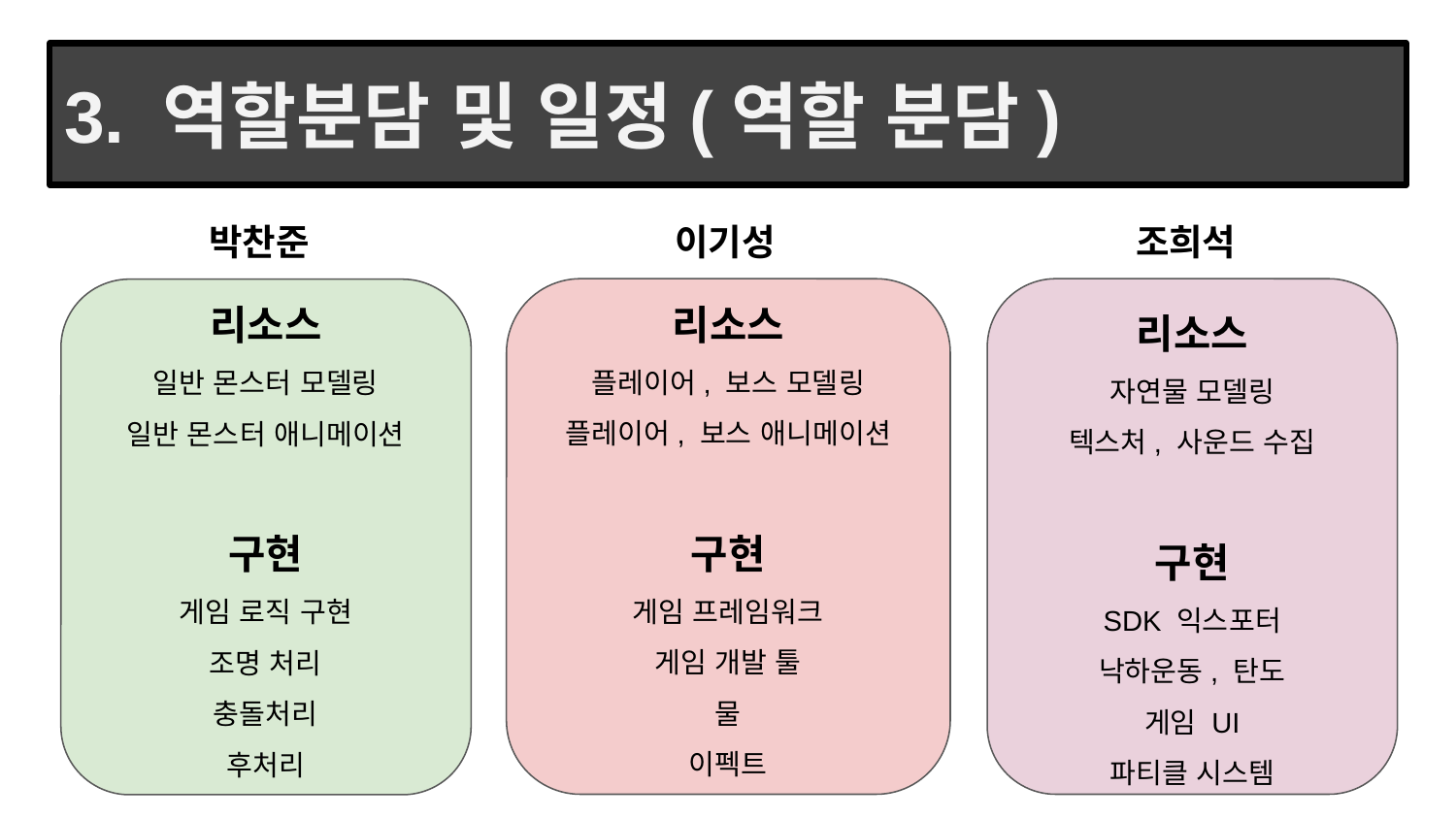

# 3. 역할분담 및 일정(역할 분담)
박찬준
이기성
조희석

리소스
플레이어, 보스 모델링
플레이어, 보스 애니메이션

구현
게임 프레임워크
게임 개발 툴
물
이펙트

리소스
자연물 모델링
텍스처, 사운드 수집

구현
SDK 익스포터
낙하운동, 탄도
게임 UI
파티클 시스템

리소스
일반 몬스터 모델링
일반 몬스터 애니메이션

구현
게임 로직 구현
조명 처리
충돌처리
후처리